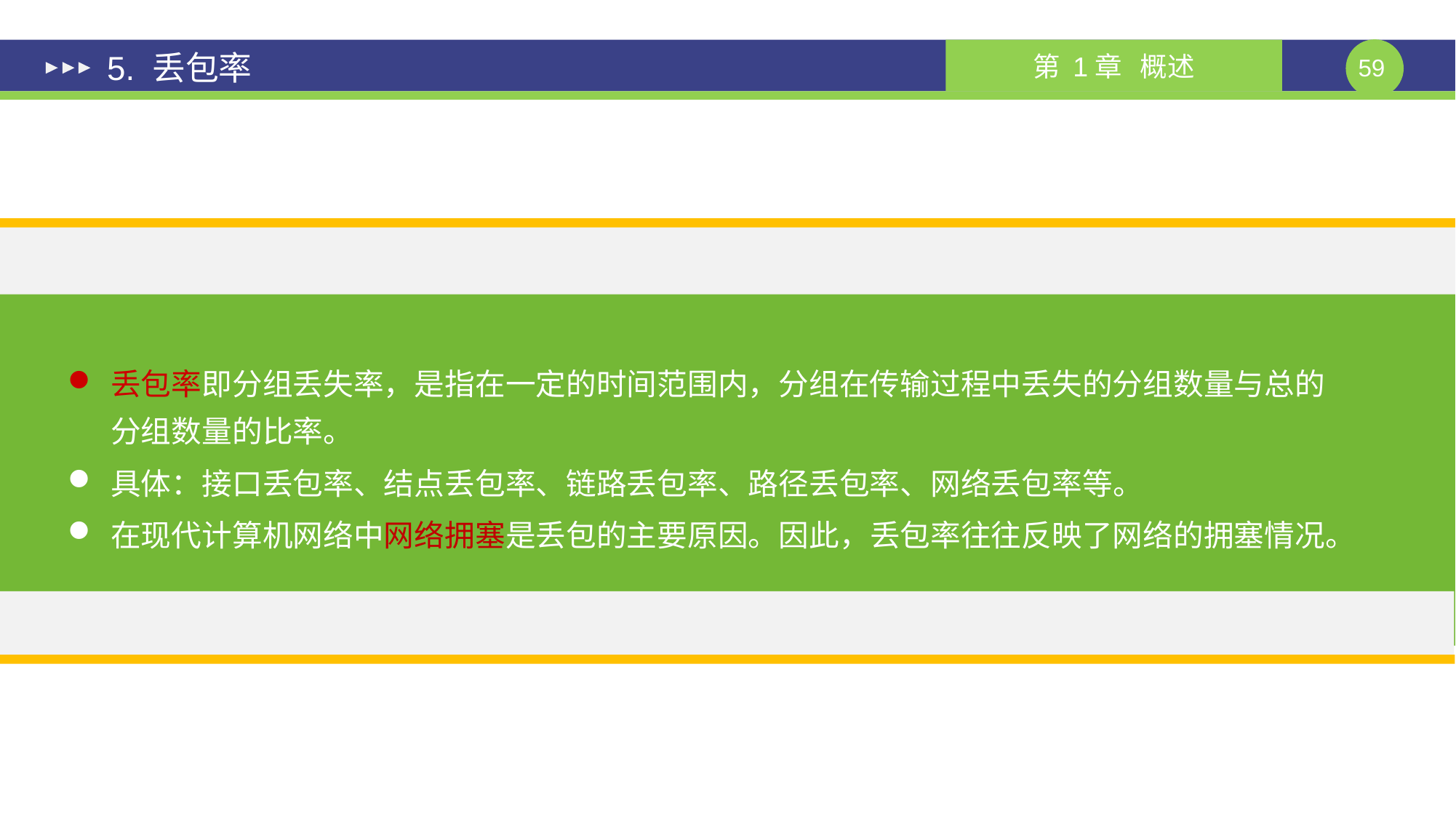

# 5. 丢包率

丢包率即分组丢失率，是指在一定的时间范围内，分组在传输过程中丢失的分组数量与总的分组数量的比率。
具体：接口丢包率、结点丢包率、链路丢包率、路径丢包率、网络丢包率等。
在现代计算机网络中网络拥塞是丢包的主要原因。因此，丢包率往往反映了网络的拥塞情况。